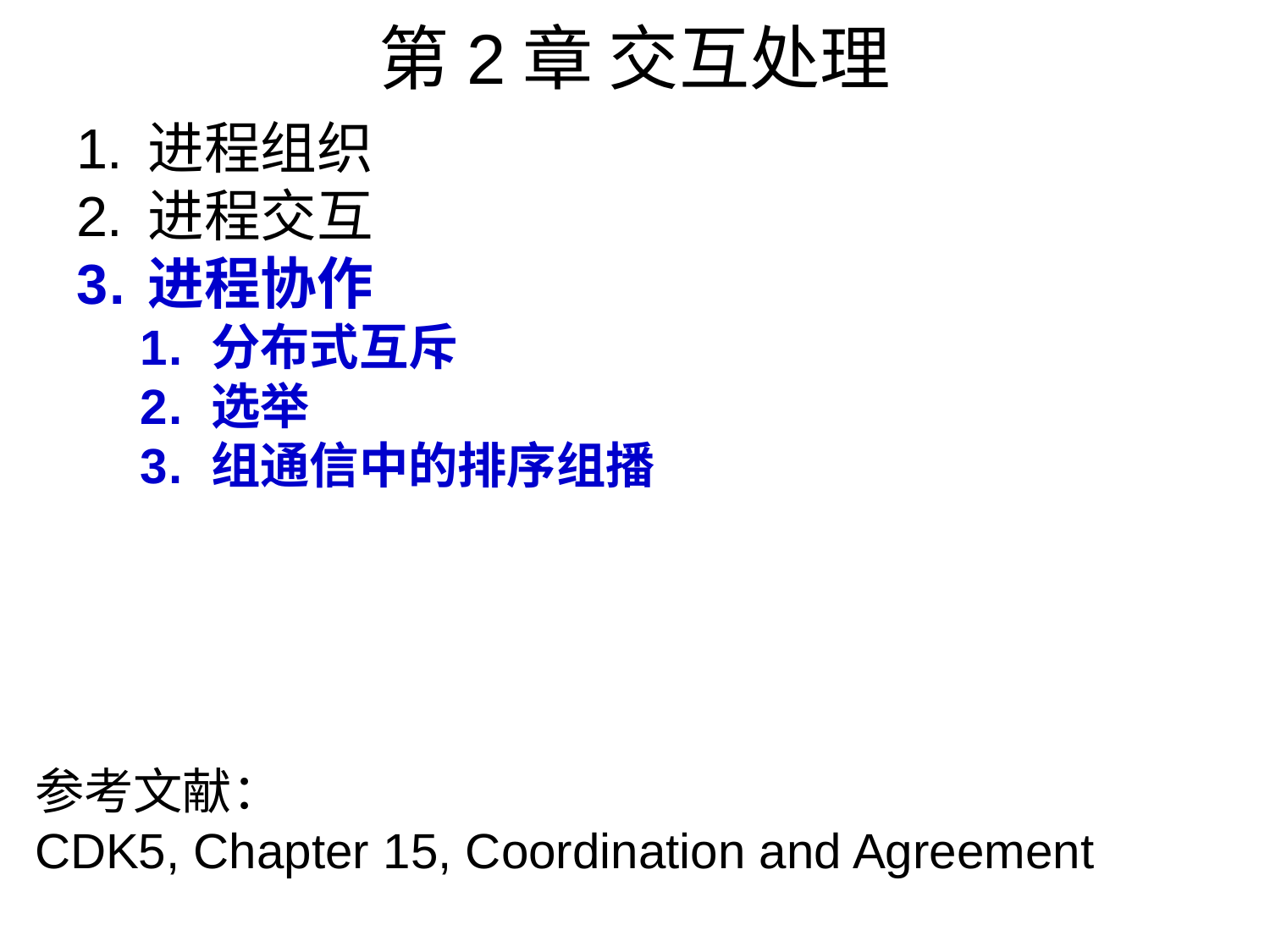

# 第2章 交互处理
进程组织
进程交互
进程协作
分布式互斥
选举
组通信中的排序组播

参考文献：
CDK5, Chapter 15, Coordination and Agreement